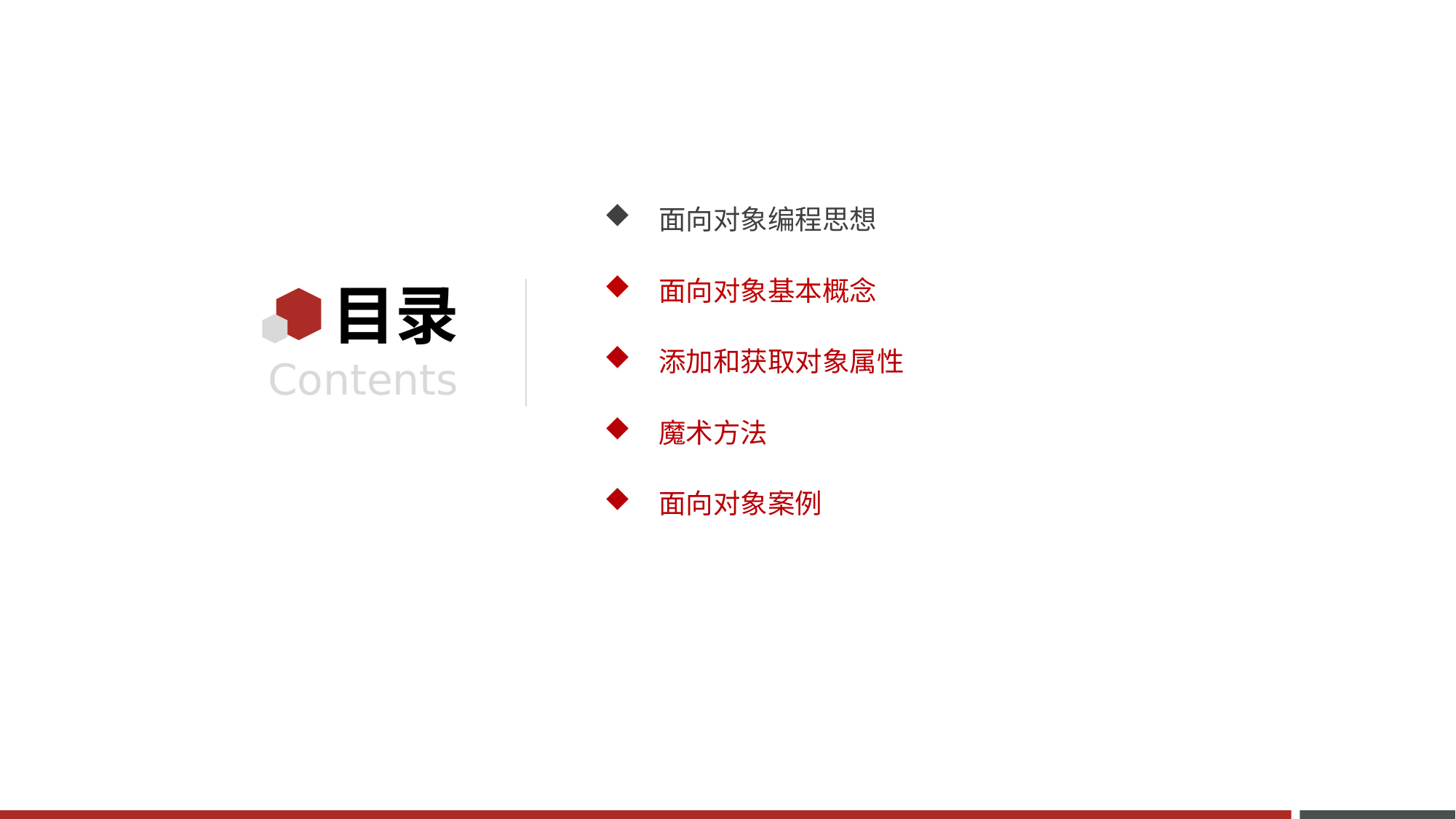

面向对象编程思想
面向对象基本概念
添加和获取对象属性
魔术方法
面向对象案例